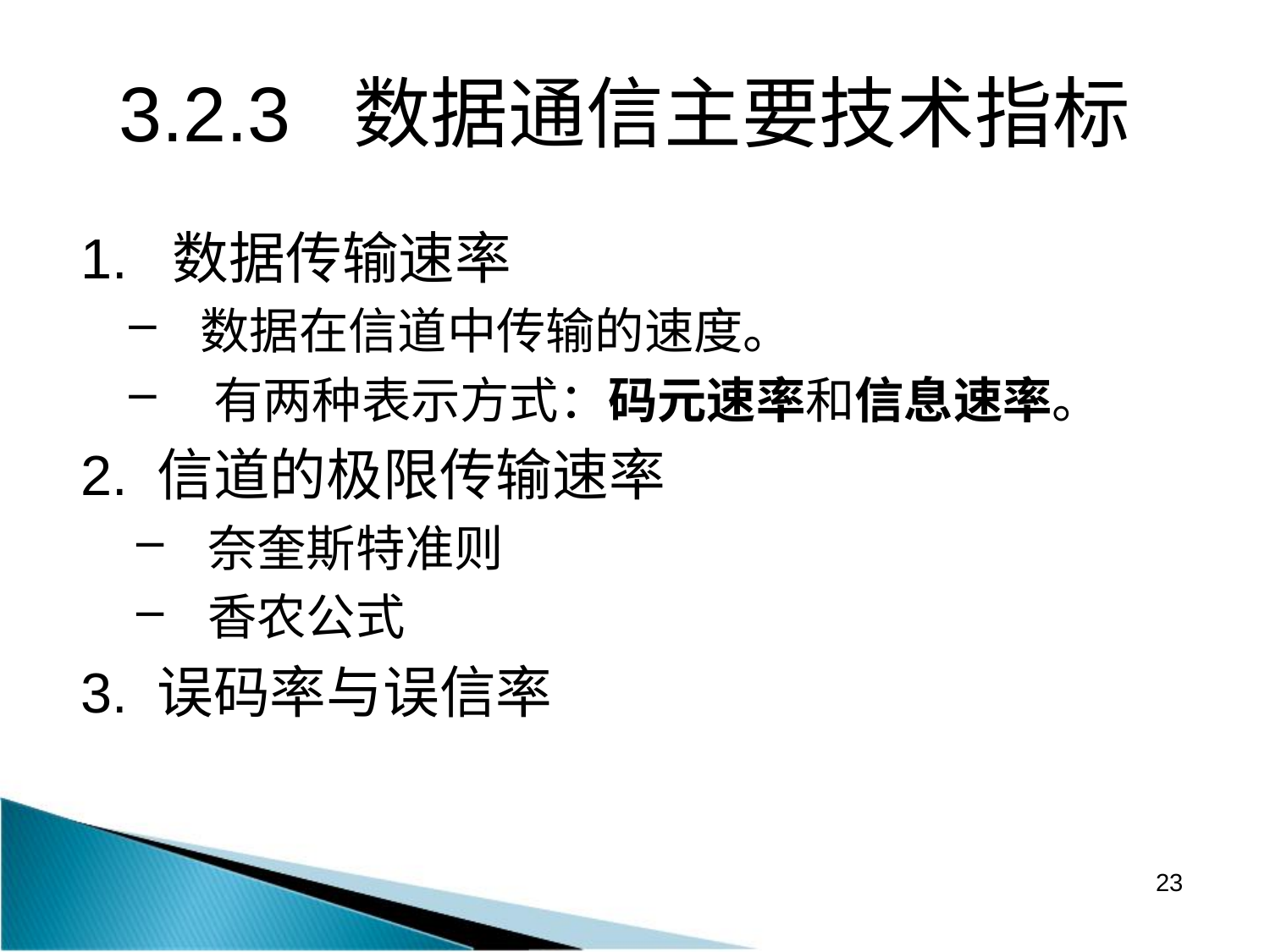

# 3.2.3  数据通信主要技术指标
1.  数据传输速率
数据在信道中传输的速度。
   有两种表示方式：码元速率和信息速率。
2. 信道的极限传输速率
奈奎斯特准则
香农公式
3. 误码率与误信率

23